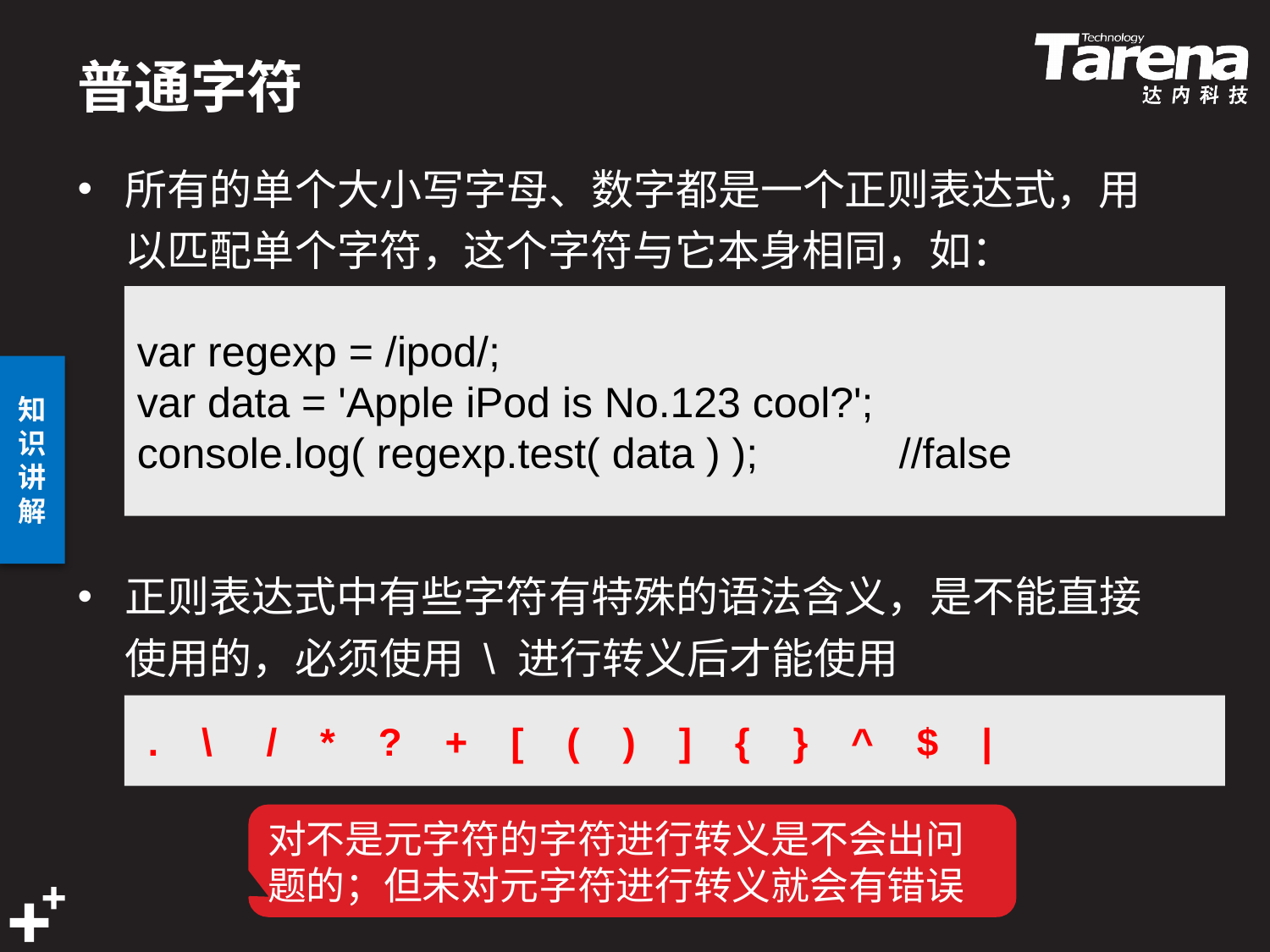

# 普通字符
所有的单个大小写字母、数字都是一个正则表达式，用以匹配单个字符，这个字符与它本身相同，如：

正则表达式中有些字符有特殊的语法含义，是不能直接使用的，必须使用 \ 进行转义后才能使用
var regexp = /ipod/;
var data = 'Apple iPod is No.123 cool?';
console.log( regexp.test( data ) );		//false
 .    \     /    *    ?    +    [    (    )    ]    {    }    ^    $    |
对不是元字符的字符进行转义是不会出问题的；但未对元字符进行转义就会有错误